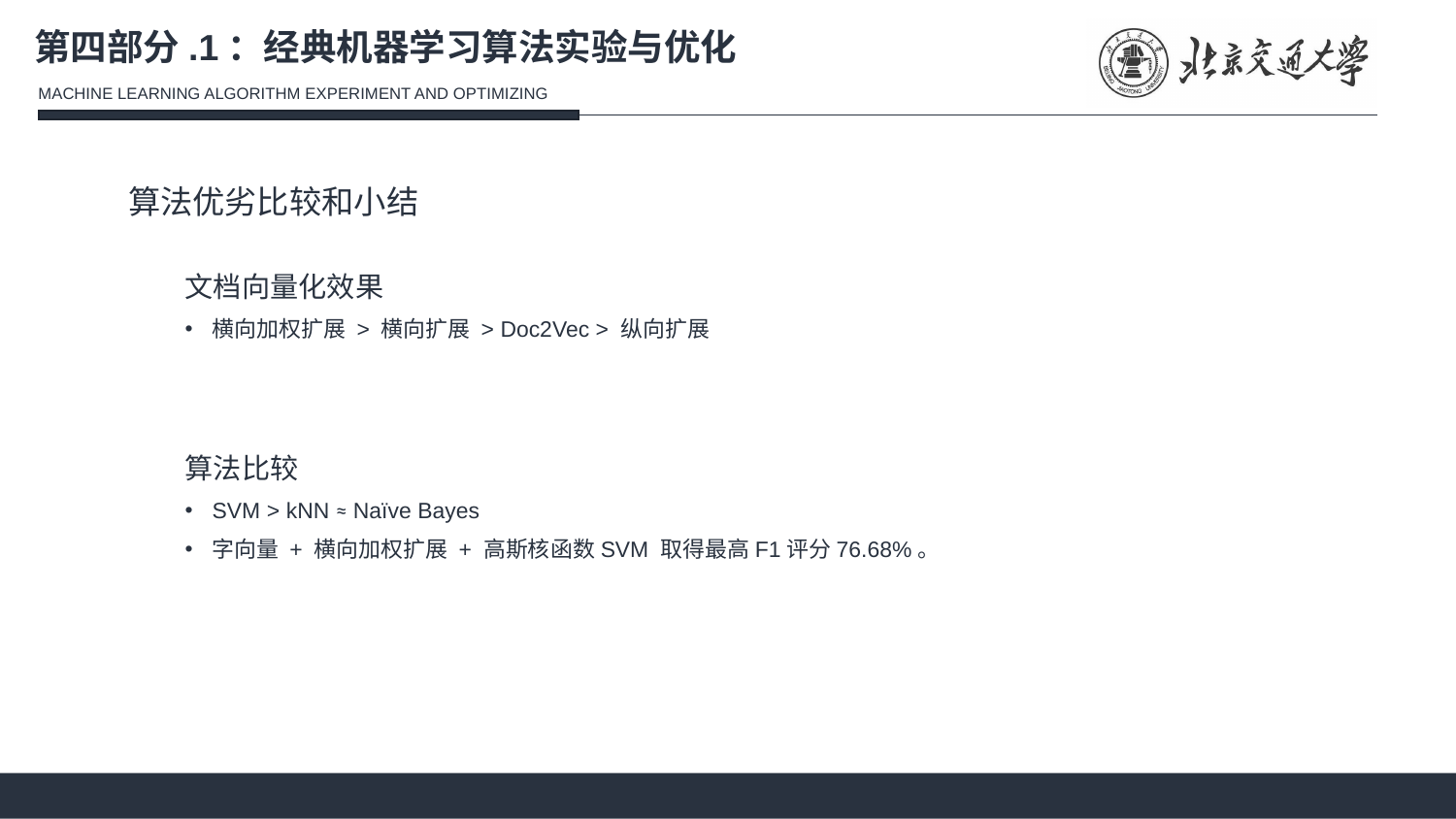

第四部分.1：经典机器学习算法实验与优化
MACHINE LEARNING ALGORITHM EXPERIMENT AND OPTIMIZING
算法优劣比较和小结
文档向量化效果
横向加权扩展 > 横向扩展 > Doc2Vec > 纵向扩展
算法比较
SVM > kNN ≈ Naïve Bayes
字向量 + 横向加权扩展 + 高斯核函数SVM 取得最高F1评分76.68%。